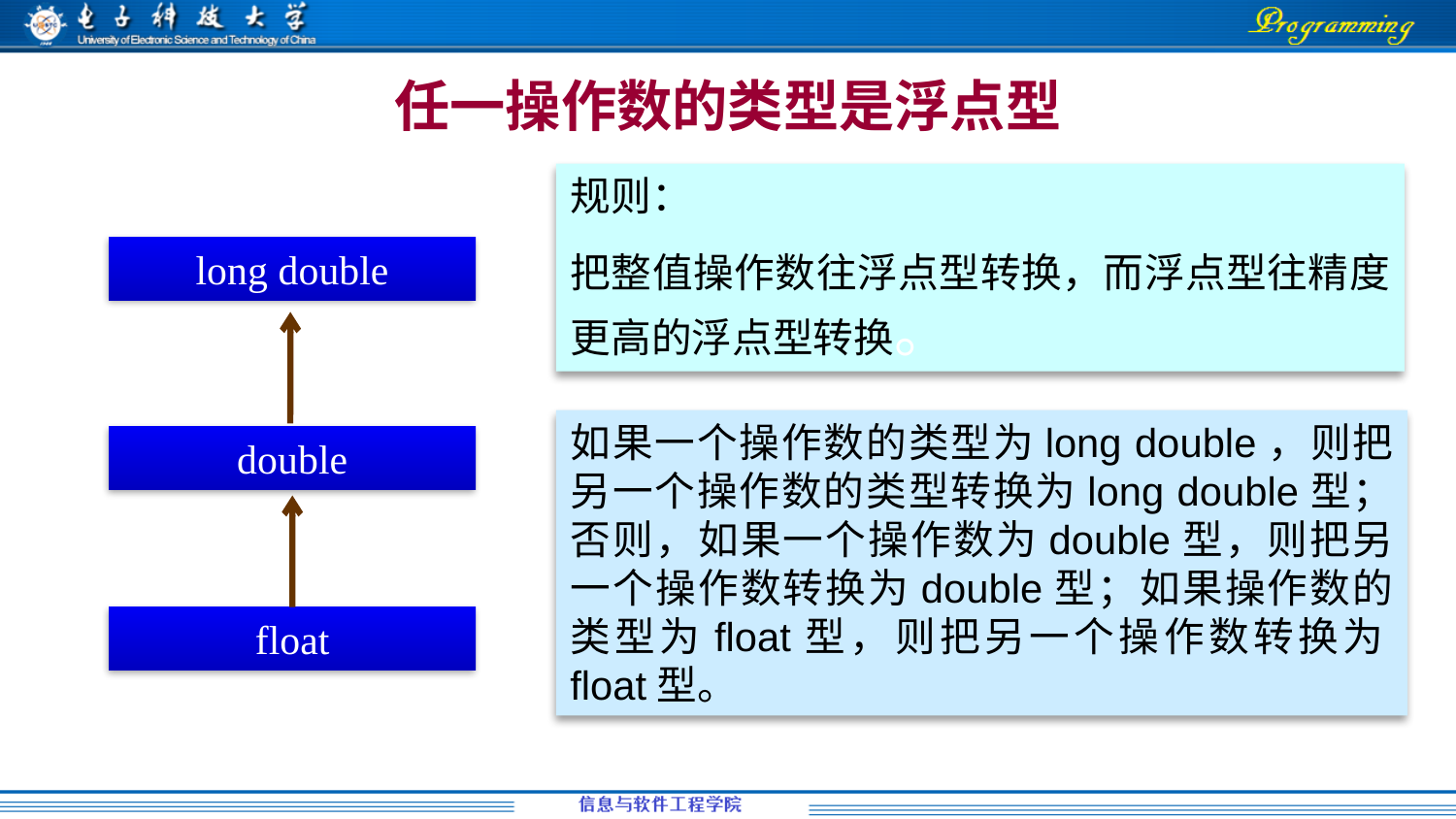

# 任一操作数的类型是浮点型
规则：
把整值操作数往浮点型转换，而浮点型往精度更高的浮点型转换。
long double

如果一个操作数的类型为long double，则把另一个操作数的类型转换为long double型；否则，如果一个操作数为double型，则把另一个操作数转换为double型；如果操作数的类型为float型，则把另一个操作数转换为float型。
double

float